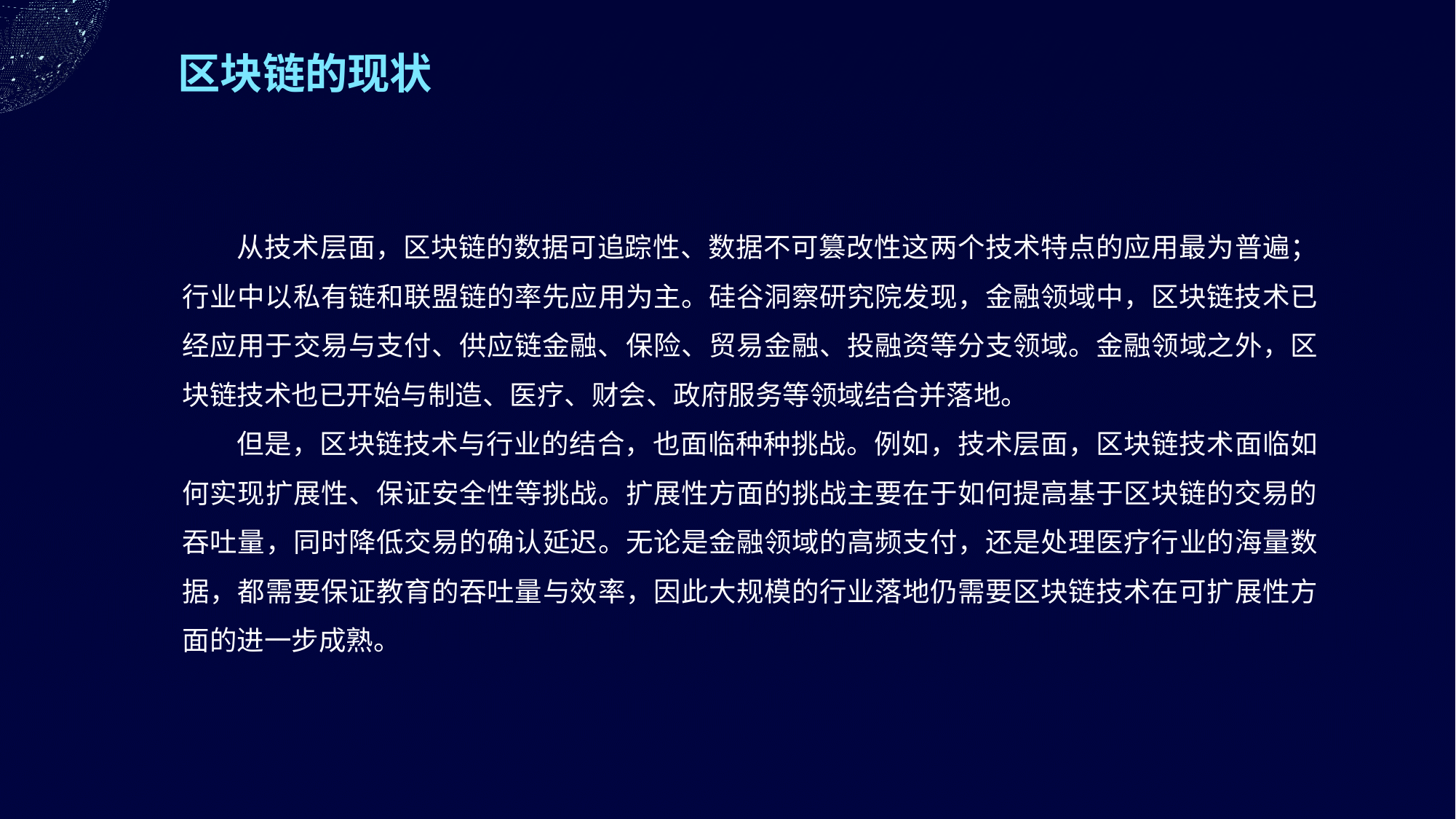

区块链的现状
从技术层面，区块链的数据可追踪性、数据不可篡改性这两个技术特点的应用最为普遍；行业中以私有链和联盟链的率先应用为主。硅谷洞察研究院发现，金融领域中，区块链技术已经应用于交易与支付、供应链金融、保险、贸易金融、投融资等分支领域。金融领域之外，区块链技术也已开始与制造、医疗、财会、政府服务等领域结合并落地。
但是，区块链技术与行业的结合，也面临种种挑战。例如，技术层面，区块链技术面临如何实现扩展性、保证安全性等挑战。扩展性方面的挑战主要在于如何提高基于区块链的交易的吞吐量，同时降低交易的确认延迟。无论是金融领域的高频支付，还是处理医疗行业的海量数据，都需要保证教育的吞吐量与效率，因此大规模的行业落地仍需要区块链技术在可扩展性方面的进一步成熟。